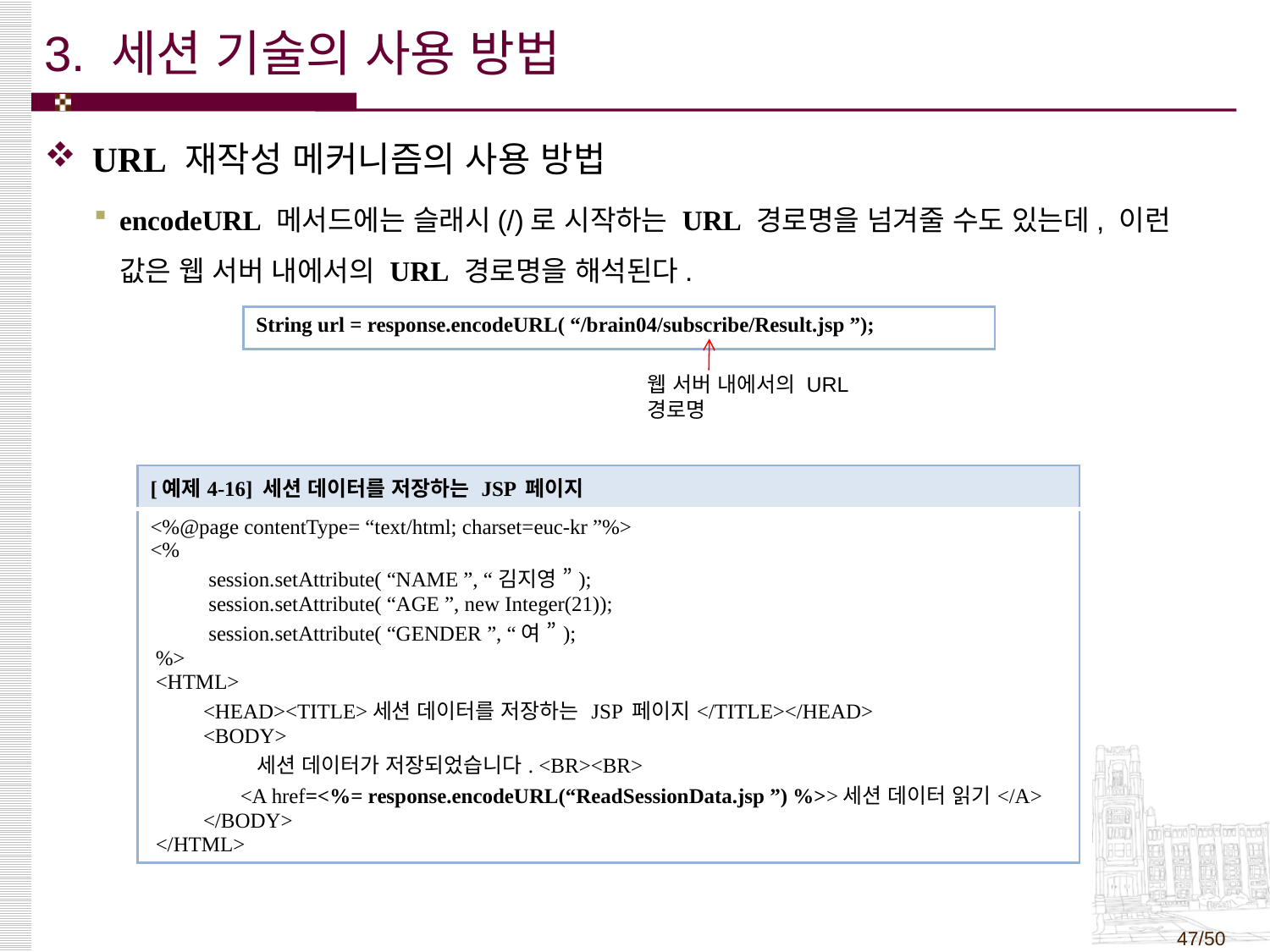

# 3. 세션 기술의 사용 방법
URL 재작성 메커니즘의 사용 방법
encodeURL 메서드에는 슬래시(/)로 시작하는 URL 경로명을 넘겨줄 수도 있는데, 이런 값은 웹 서버 내에서의 URL 경로명을 해석된다.

| String url = response.encodeURL( “/brain04/subscribe/Result.jsp ”); |
| --- |
웹 서버 내에서의 URL 경로명
| [예제4-16] 세션 데이터를 저장하는 JSP 페이지 |
| --- |
| <%@page contentType= “text/html; charset=euc-kr ”%> <% session.setAttribute( “NAME ”, “김지영 ”); session.setAttribute( “AGE ”, new Integer(21)); session.setAttribute( “GENDER ”, “여 ”); %> <HTML> <HEAD><TITLE>세션 데이터를 저장하는 JSP 페이지</TITLE></HEAD> <BODY> 세션 데이터가 저장되었습니다. <BR><BR> <A href=<%= response.encodeURL(“ReadSessionData.jsp ”) %>>세션 데이터 읽기</A> </BODY> </HTML> |